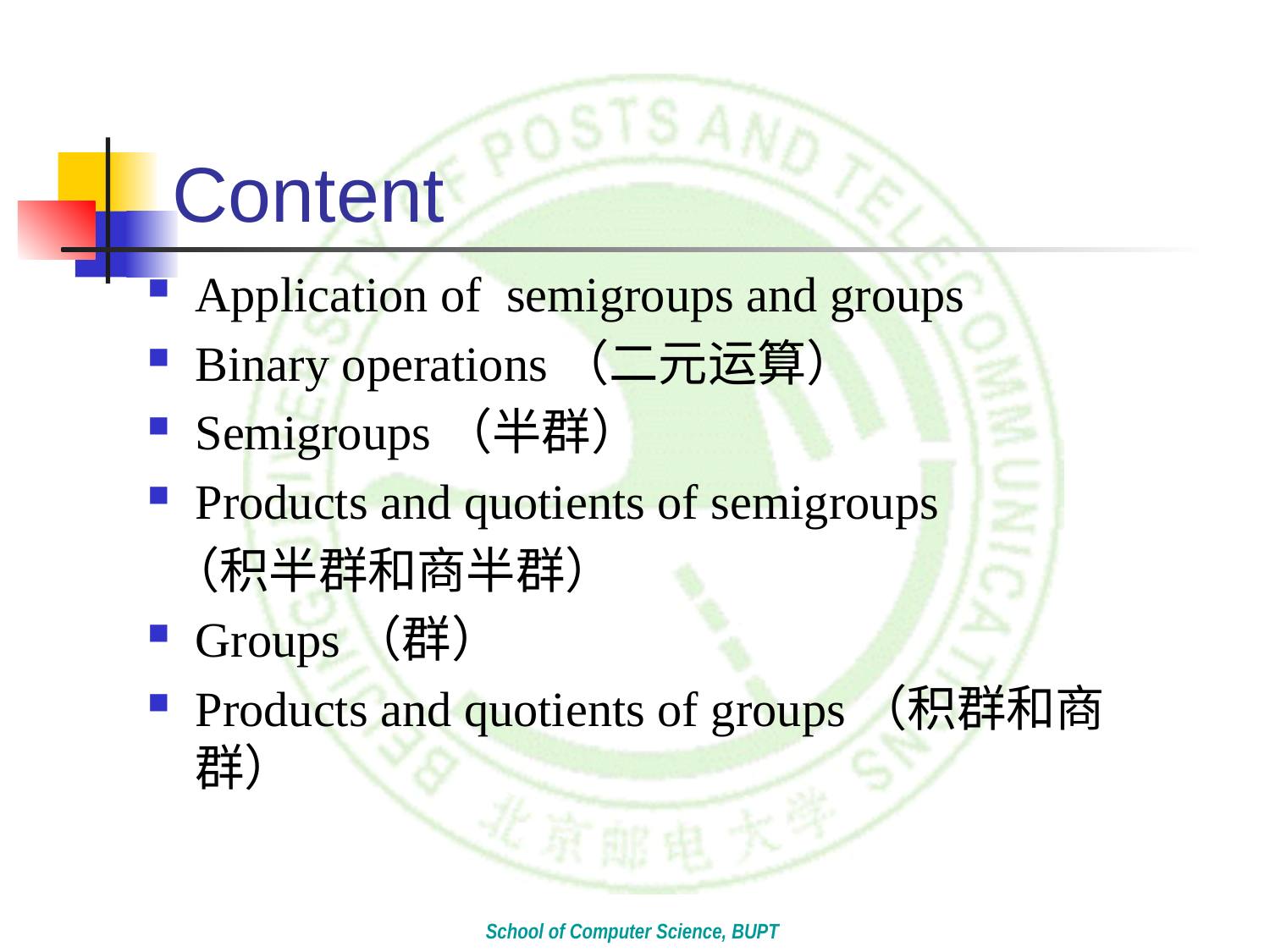

# Content
Application of  semigroups and groups
Binary operations（二元运算）
Semigroups（半群）
Products and quotients of semigroups
 （积半群和商半群）
Groups（群）
Products and quotients of groups（积群和商群）

School of Computer Science, BUPT

4